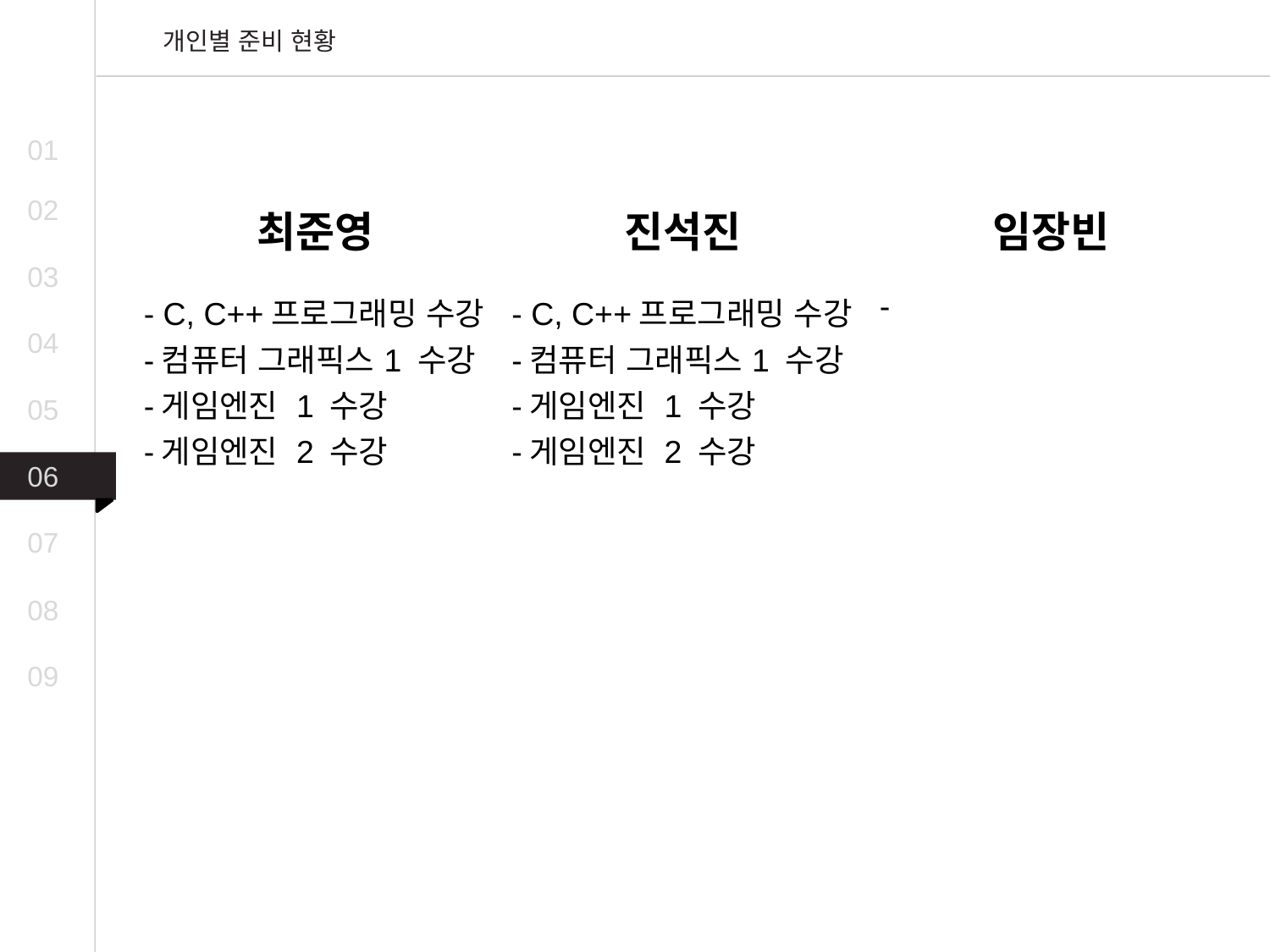

개인별 준비 현황
01
02
| 최준영 | 진석진 | 임장빈 |
| --- | --- | --- |
| - C, C++프로그래밍 수강 -컴퓨터 그래픽스1 수강 -게임엔진 1 수강 -게임엔진 2 수강 | - C, C++프로그래밍 수강 -컴퓨터 그래픽스1 수강 -게임엔진 1 수강 -게임엔진 2 수강 | - |
03
04
05

06
07
08
09